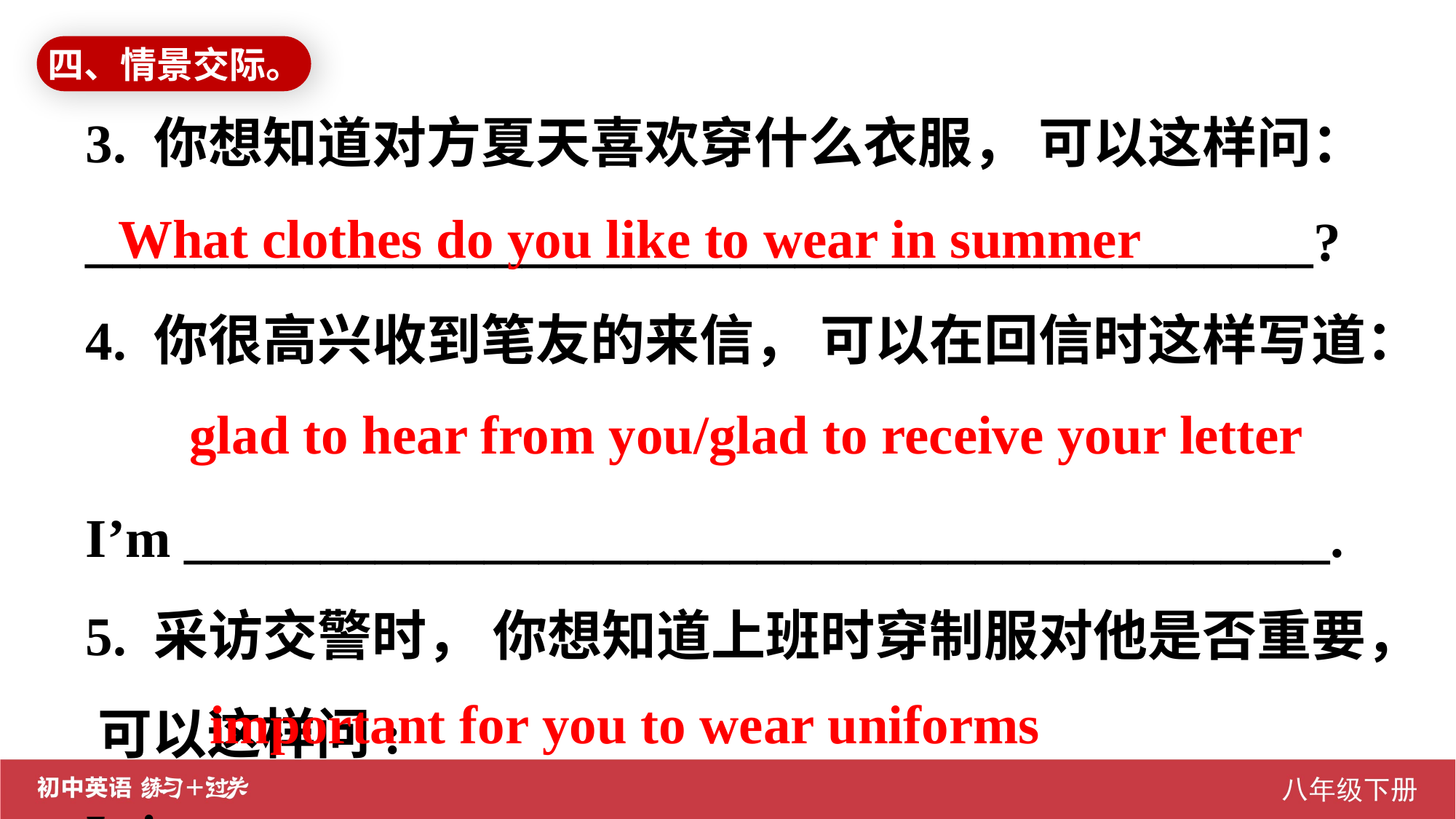

四、情景交际。
3. 你想知道对方夏天喜欢穿什么衣服， 可以这样问：
_____________________________________________?
4. 你很高兴收到笔友的来信， 可以在回信时这样写道：
I’m __________________________________________.
5. 采访交警时， 你想知道上班时穿制服对他是否重要， 可以这样问:
Is it____________________________________at work？
 What clothes do you like to wear in summer
glad to hear from you/glad to receive your letter
 important for you to wear uniforms